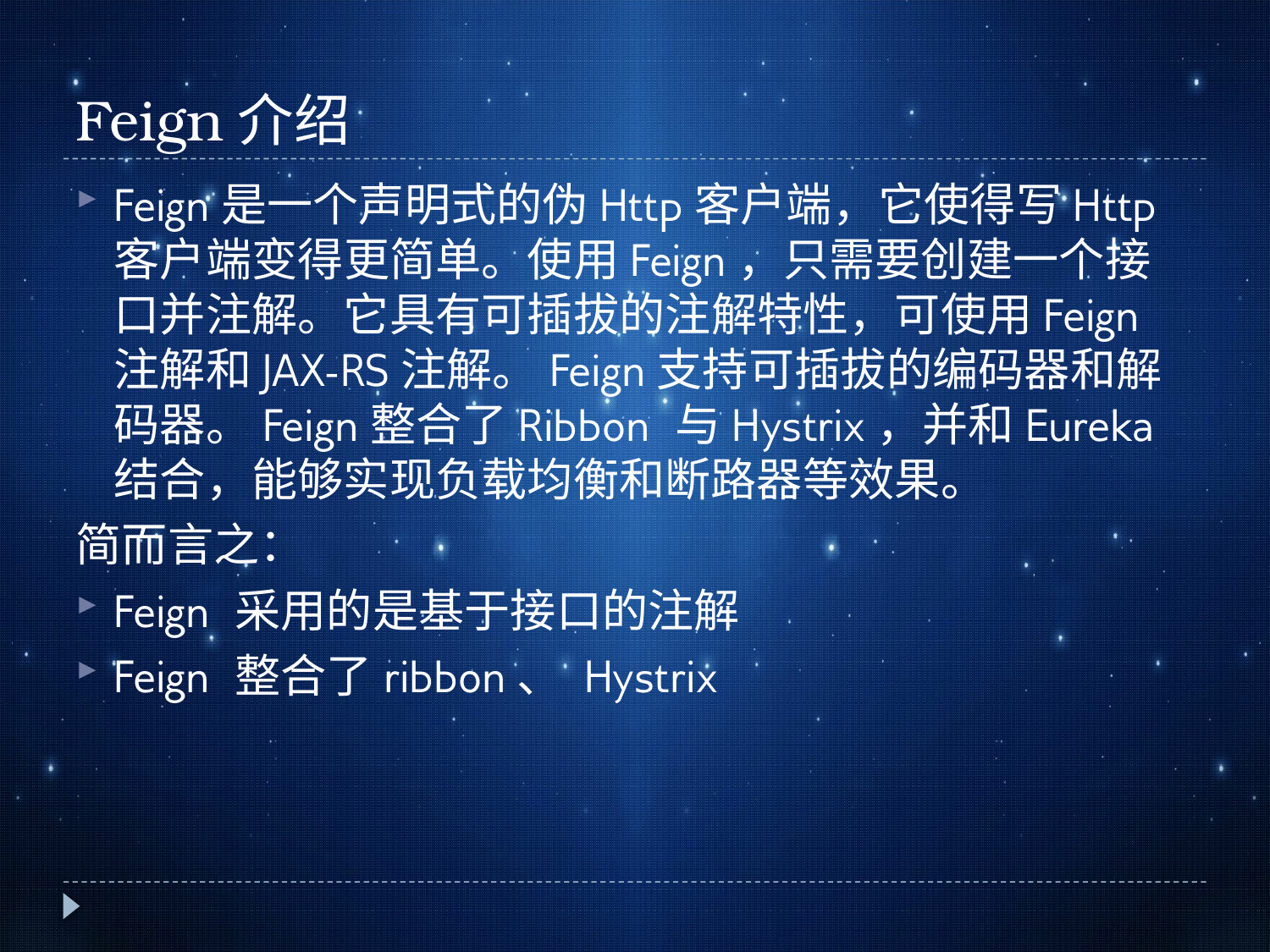

# Feign介绍
Feign是一个声明式的伪Http客户端，它使得写Http客户端变得更简单。使用Feign，只需要创建一个接口并注解。它具有可插拔的注解特性，可使用Feign 注解和JAX-RS注解。Feign支持可插拔的编码器和解码器。Feign整合了Ribbon 与Hystrix，并和Eureka结合，能够实现负载均衡和断路器等效果。
简而言之：
Feign 采用的是基于接口的注解
Feign 整合了ribbon、 Hystrix